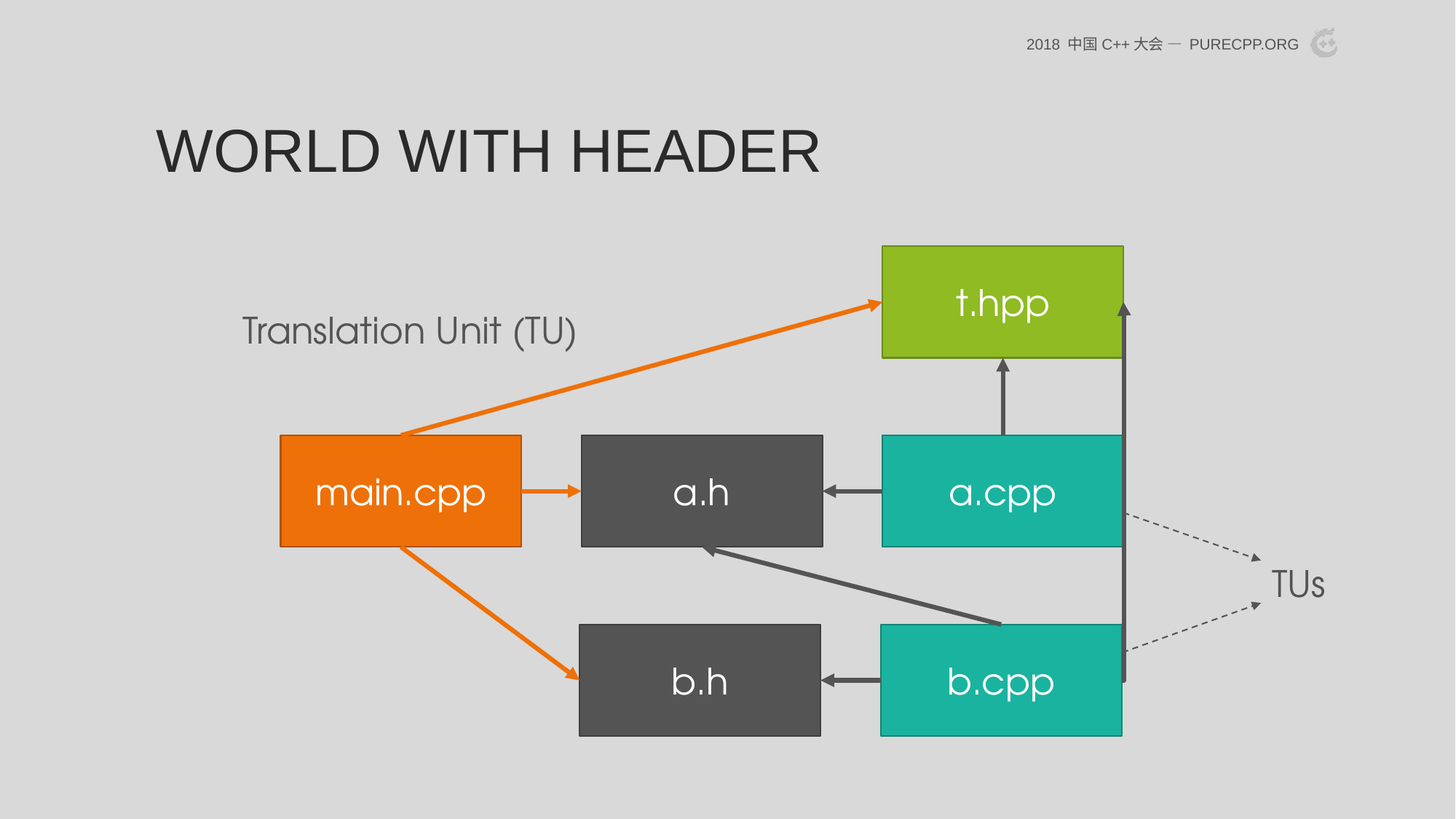

# World with Header
2018 中国C++大会 — purecpp.org
t.hpp
Translation Unit (TU)
main.cpp
a.h
a.cpp
TUs
b.h
b.cpp